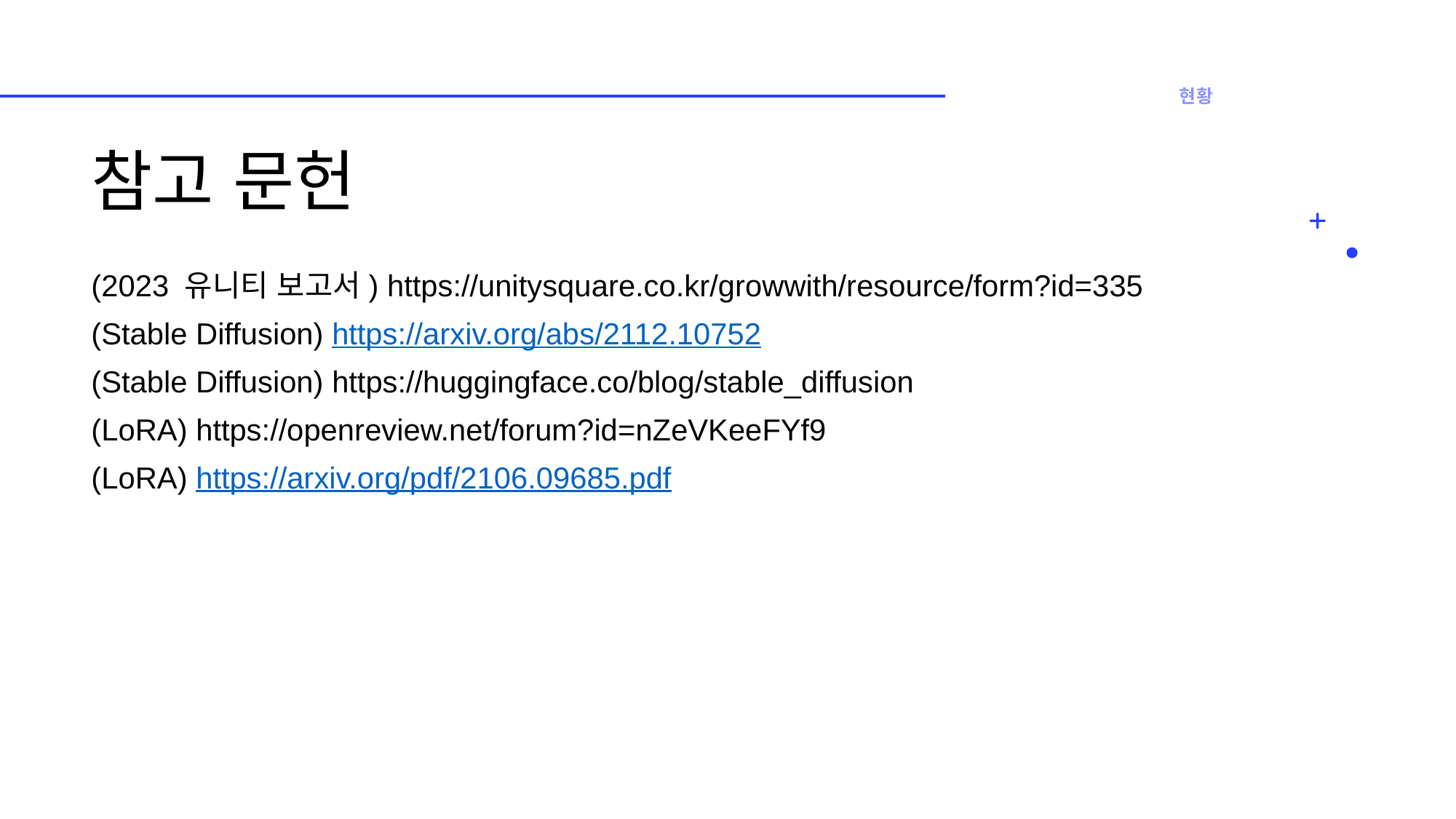

현황
참고 문헌
(2023 유니티 보고서) https://unitysquare.co.kr/growwith/resource/form?id=335
(Stable Diffusion) https://arxiv.org/abs/2112.10752
(Stable Diffusion) https://huggingface.co/blog/stable_diffusion
(LoRA) https://openreview.net/forum?id=nZeVKeeFYf9
(LoRA) https://arxiv.org/pdf/2106.09685.pdf